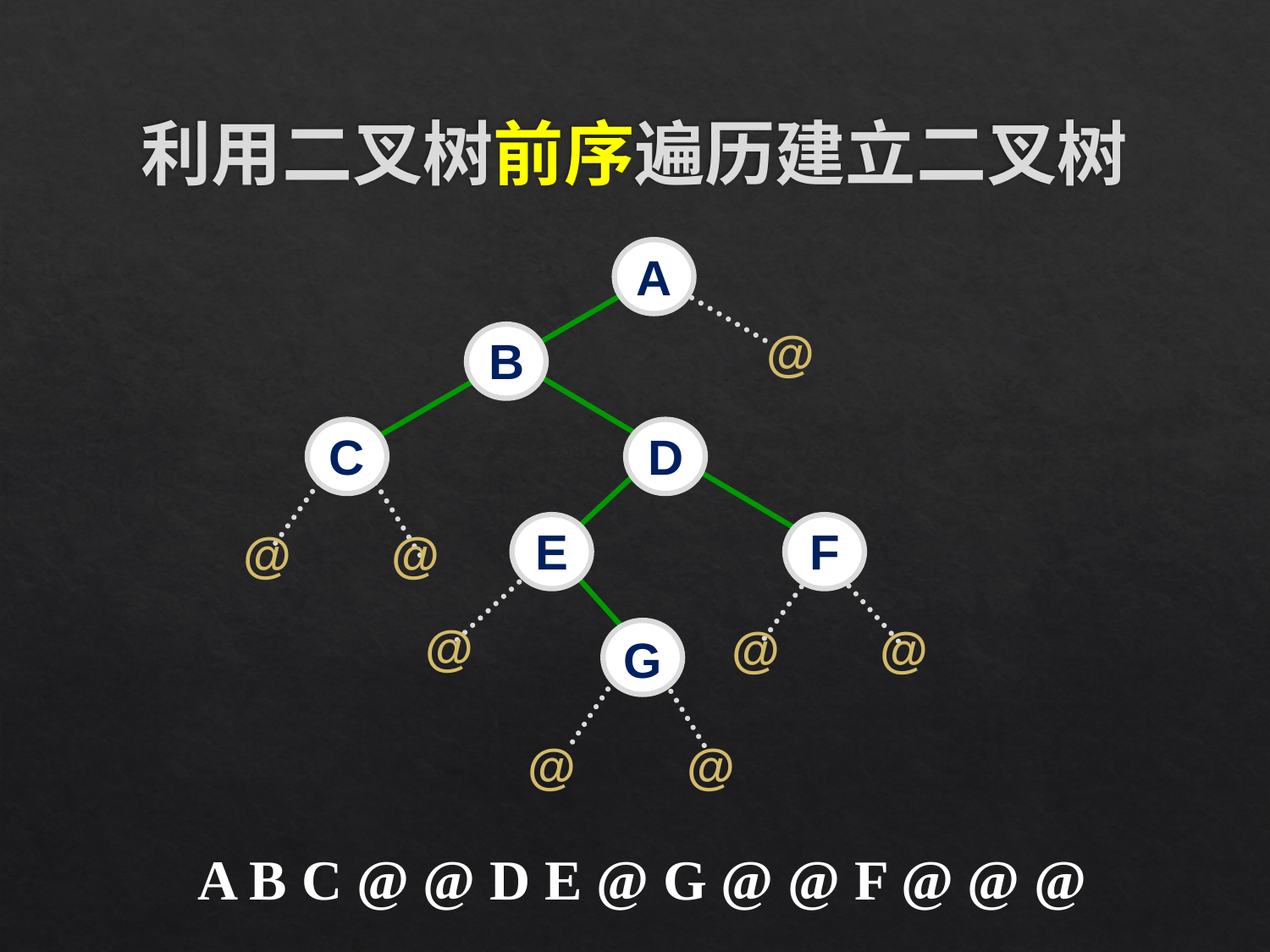

# 利用二叉树前序遍历建立二叉树

A

@

B

C

D

E

F
@
@

@
@
@

G

@
@
A B C @ @ D E @ G @ @ F @ @ @